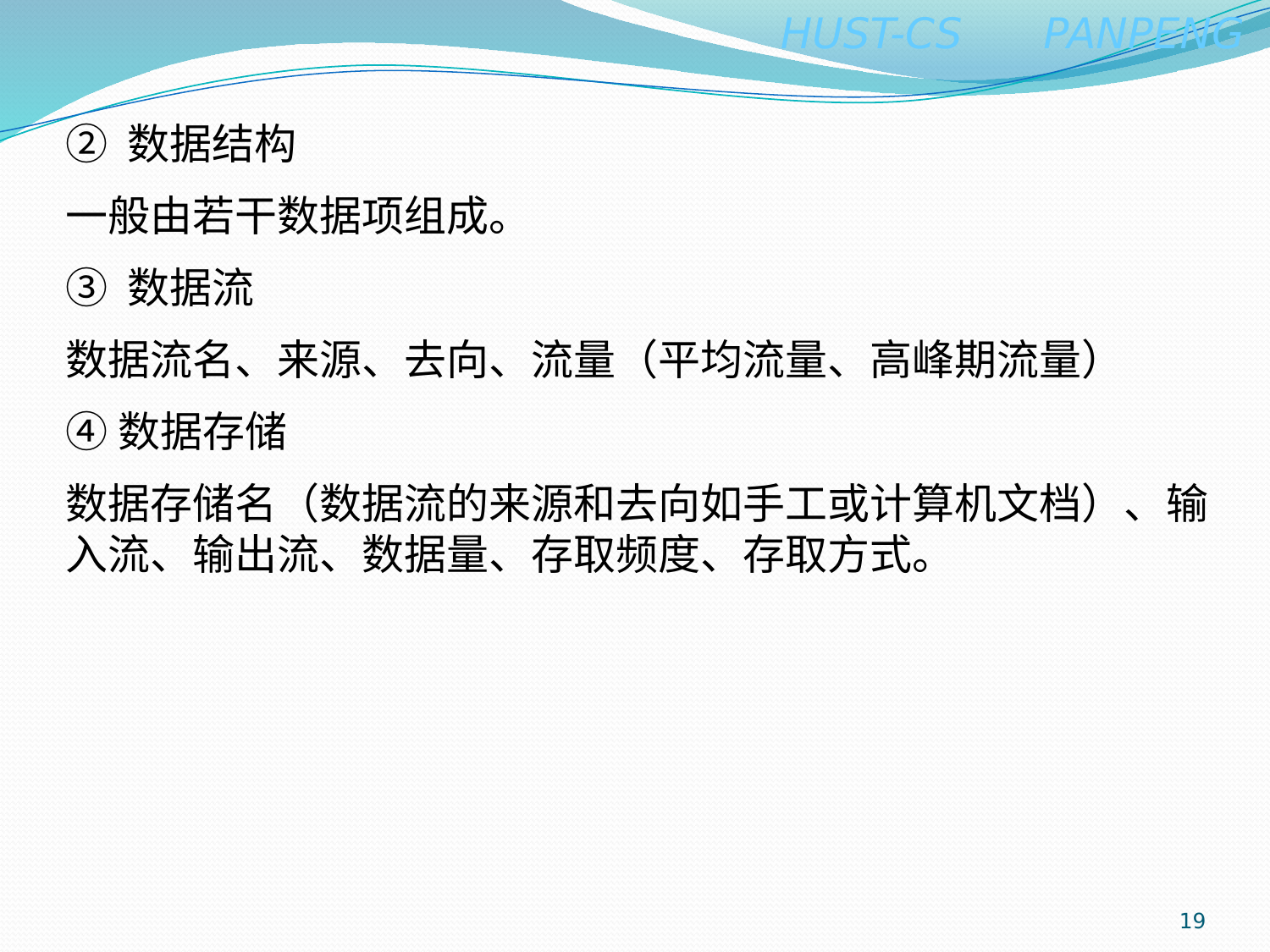

② 数据结构
一般由若干数据项组成。
③ 数据流
数据流名、来源、去向、流量（平均流量、高峰期流量）
④数据存储
数据存储名（数据流的来源和去向如手工或计算机文档）、输入流、输出流、数据量、存取频度、存取方式。
19